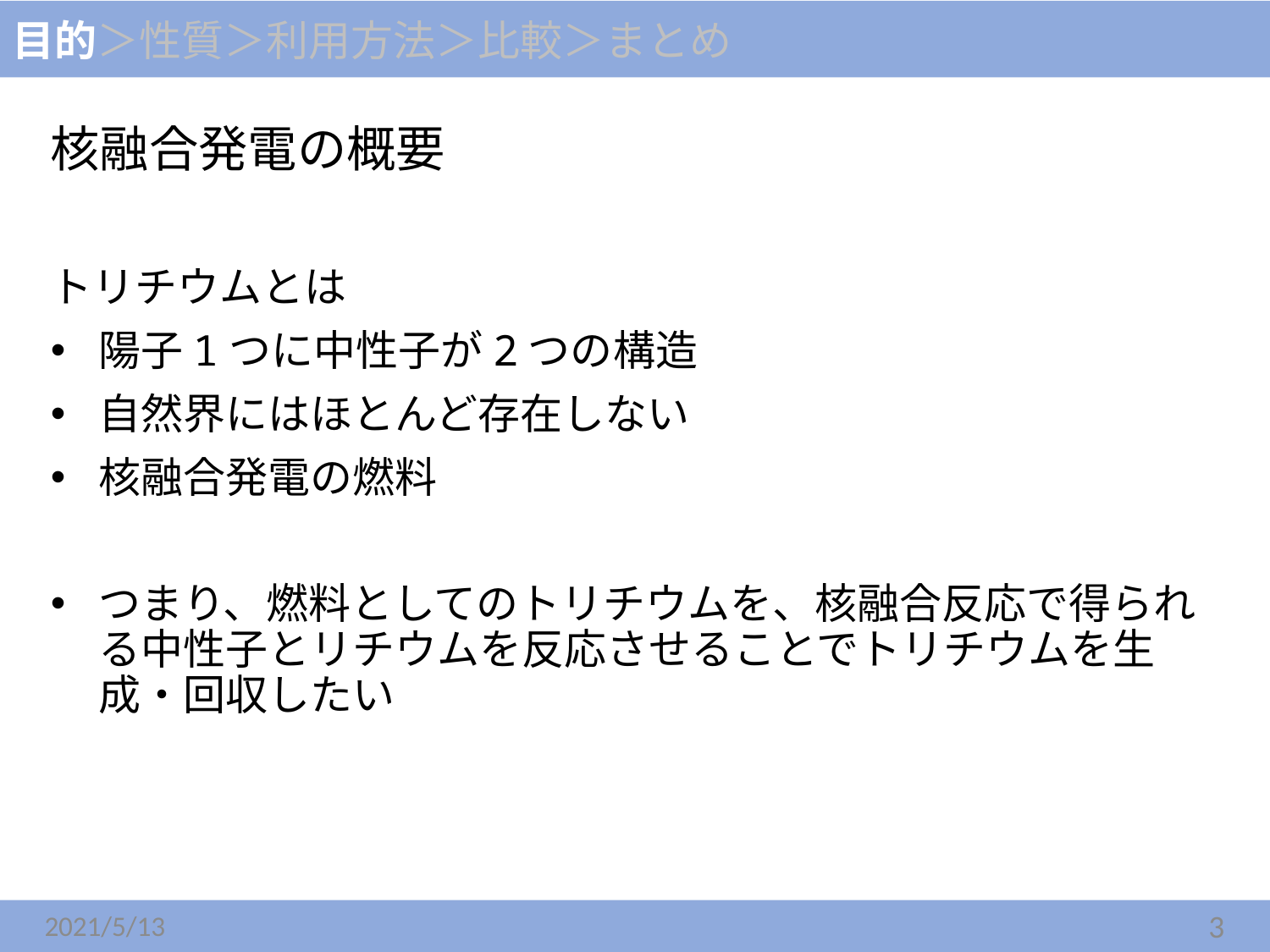

目的＞性質＞利用方法＞比較＞まとめ
核融合発電の概要

トリチウムとは
陽子1つに中性子が2つの構造
自然界にはほとんど存在しない
核融合発電の燃料

つまり、燃料としてのトリチウムを、核融合反応で得られる中性子とリチウムを反応させることでトリチウムを生成・回収したい

2021/5/13
3